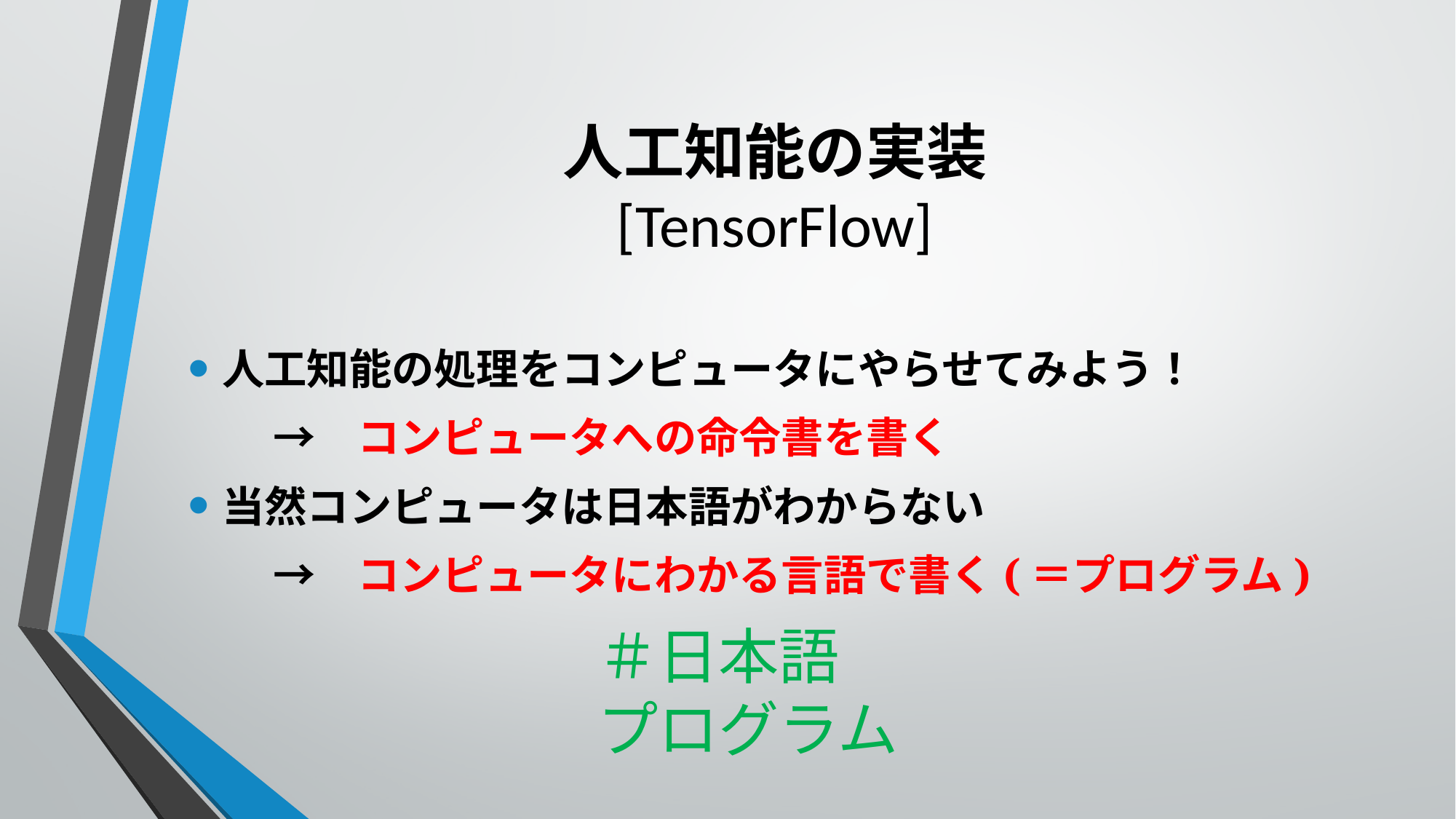

# 人工知能の実装 [TensorFlow]
人工知能の処理をコンピュータにやらせてみよう！
　　→　コンピュータへの命令書を書く
当然コンピュータは日本語がわからない
　　→　コンピュータにわかる言語で書く(＝プログラム)

＃日本語
プログラム